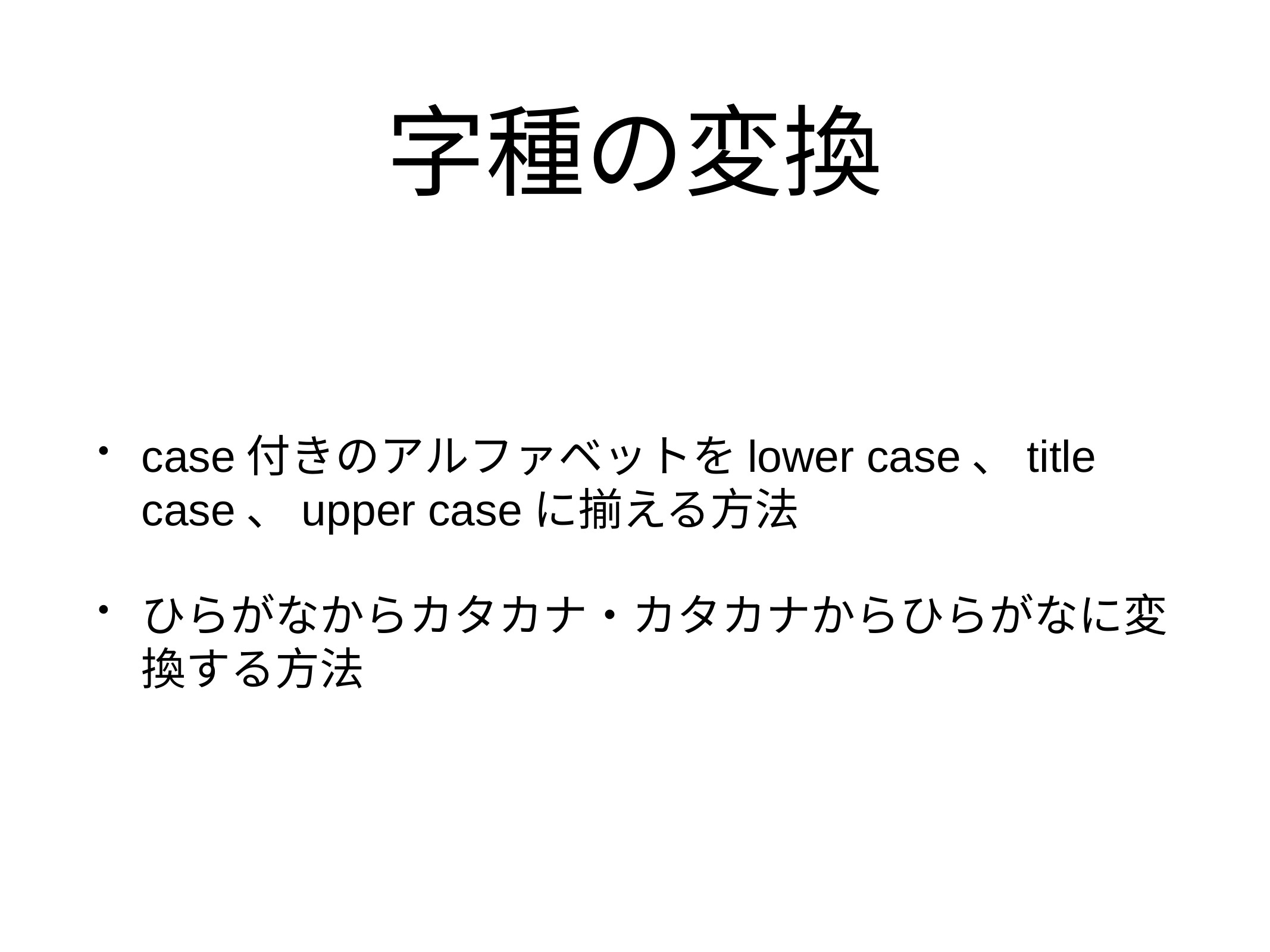

# 字種の変換
case付きのアルファベットをlower case、title case、upper caseに揃える方法
ひらがなからカタカナ・カタカナからひらがなに変換する方法